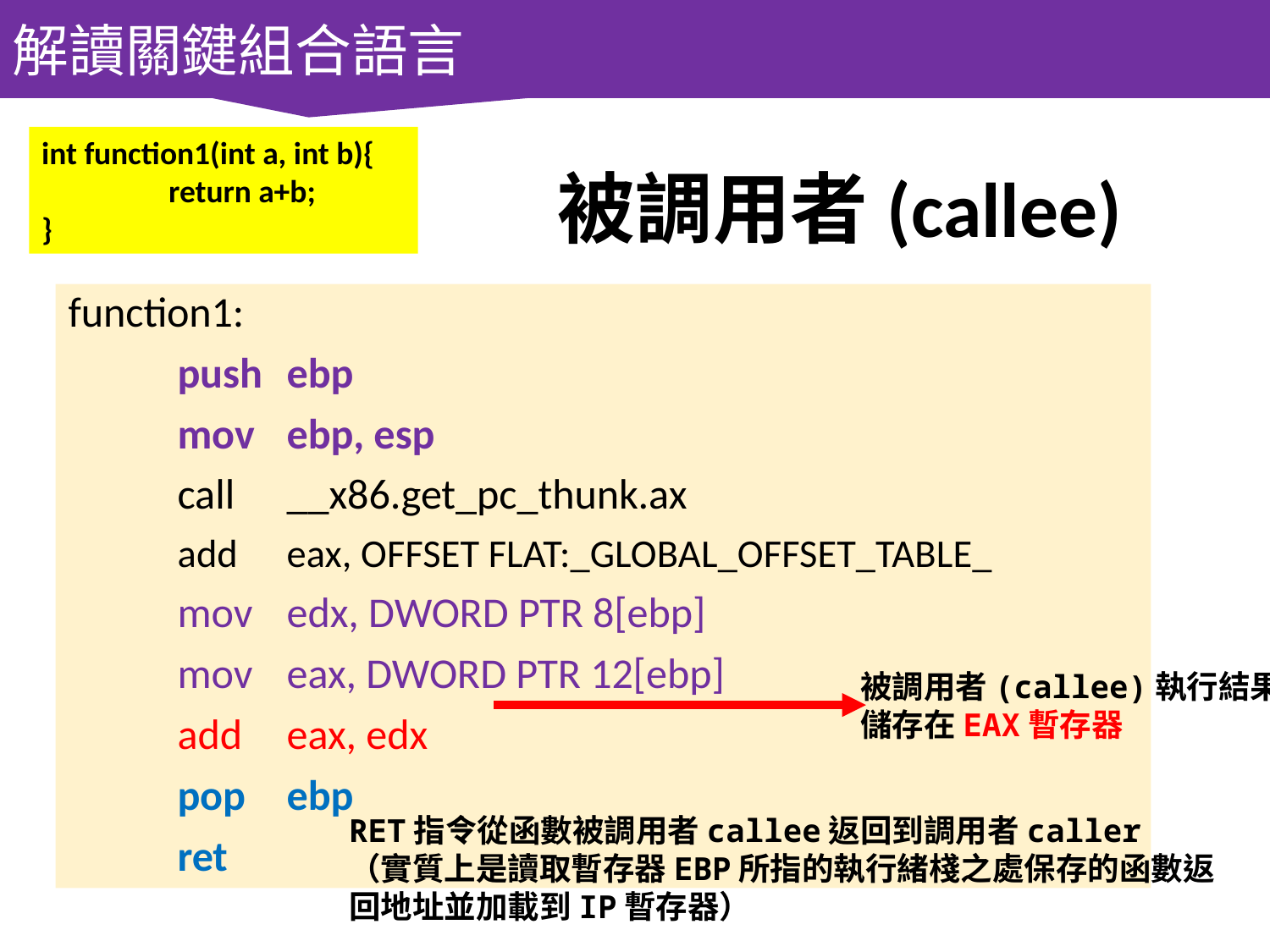

解讀關鍵組合語言
int function1(int a, int b){
	return a+b;
}
被調用者(callee)
function1:
	push	ebp
	mov	ebp, esp
	call	__x86.get_pc_thunk.ax
	add	eax, OFFSET FLAT:_GLOBAL_OFFSET_TABLE_
	mov	edx, DWORD PTR 8[ebp]
	mov	eax, DWORD PTR 12[ebp]
	add	eax, edx
	pop	ebp
	ret

被調用者(callee)執行結果
儲存在EAX暫存器
RET指令從函數被調用者callee返回到調用者caller
（實質上是讀取暫存器EBP所指的執行緒棧之處保存的函數返回地址並加載到IP暫存器）